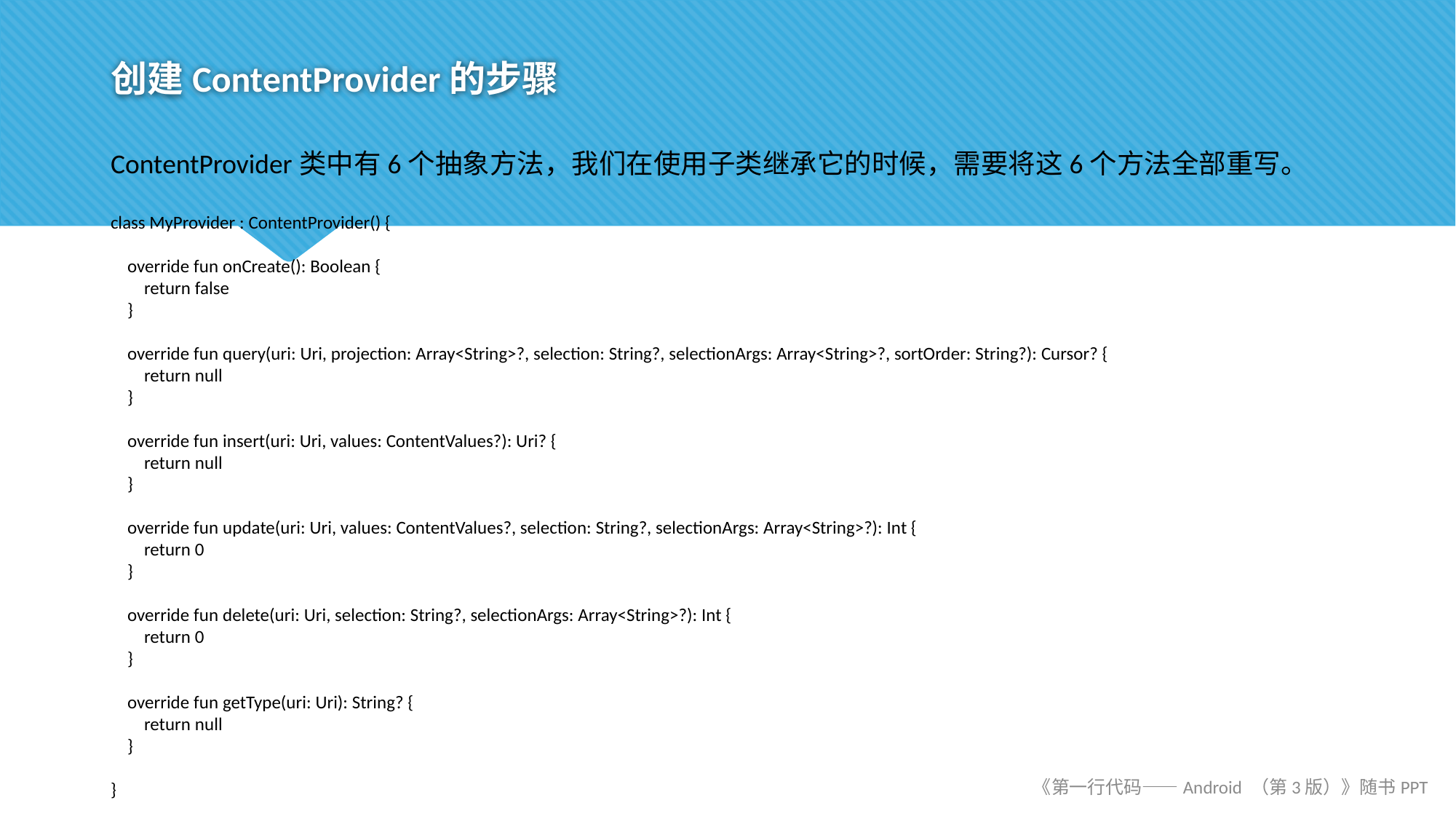

# 创建ContentProvider的步骤
ContentProvider类中有6个抽象方法，我们在使用子类继承它的时候，需要将这6个方法全部重写。
class MyProvider : ContentProvider() {

    override fun onCreate(): Boolean {
        return false
    }

    override fun query(uri: Uri, projection: Array<String>?, selection: String?, selectionArgs: Array<String>?, sortOrder: String?): Cursor? {
        return null
    }

    override fun insert(uri: Uri, values: ContentValues?): Uri? {
        return null
    }

    override fun update(uri: Uri, values: ContentValues?, selection: String?, selectionArgs: Array<String>?): Int {
        return 0
    }

    override fun delete(uri: Uri, selection: String?, selectionArgs: Array<String>?): Int {
        return 0
    }

    override fun getType(uri: Uri): String? {
        return null
    }

}